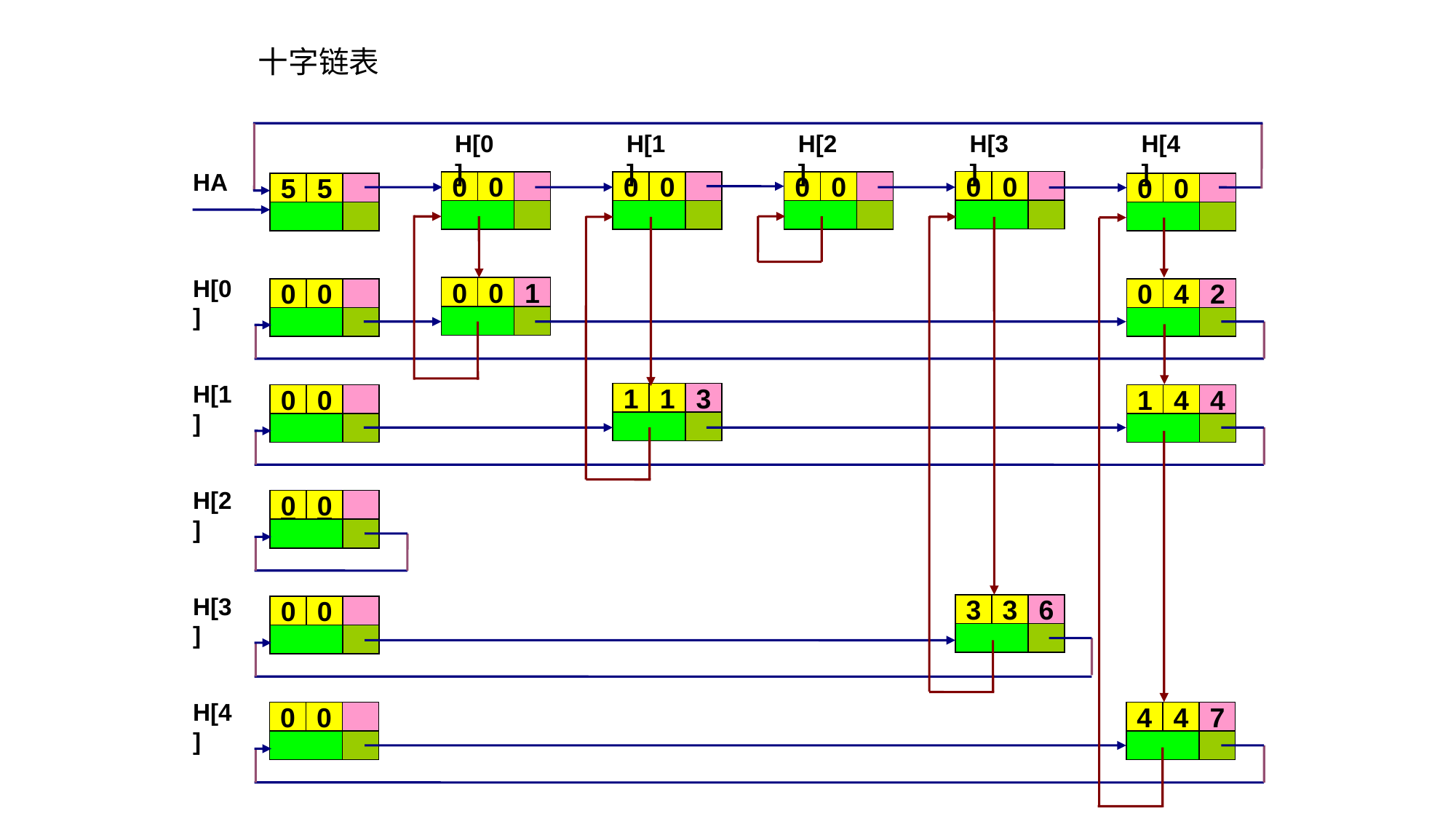

十字链表
H[0]
H[1]
H[2]
H[3]
H[4]

HA
0
0

0
0

0
0

0
0

5
5

0
0

H[0]
0
0
1

0
0

0
4
2

H[1]
1
1
3

0
0

1
4
4

H[2]
0
0

H[3]
3
3
6

0
0

H[4]
0
0

4
4
7